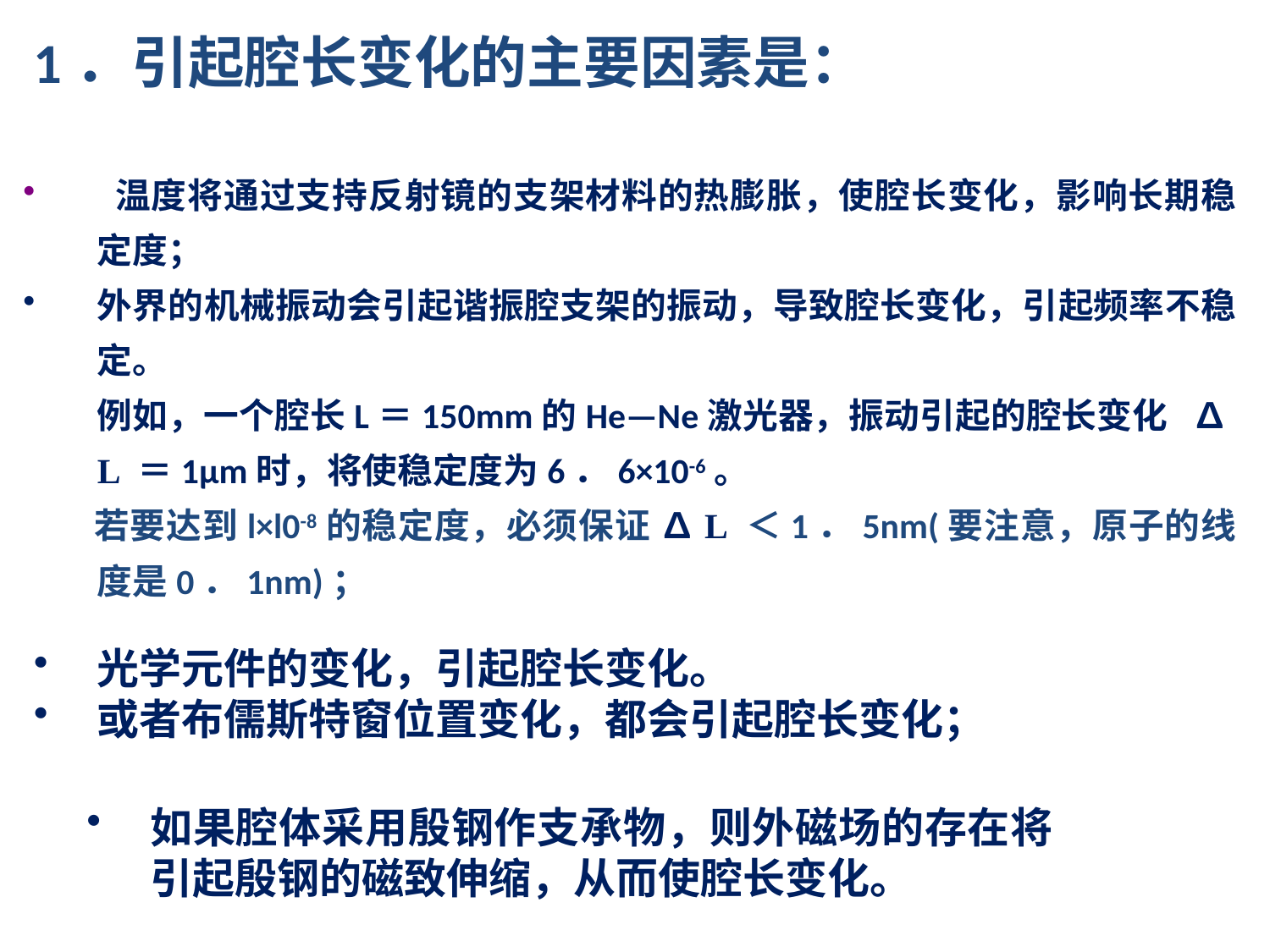

1．引起腔长变化的主要因素是：
 温度将通过支持反射镜的支架材料的热膨胀，使腔长变化，影响长期稳定度；
外界的机械振动会引起谐振腔支架的振动，导致腔长变化，引起频率不稳定。
        例如，一个腔长L＝150mm的He—Ne激光器，振动引起的腔长变化   ∆L ＝1μm时，将使稳定度为6．6×10-6。
       若要达到l×l0-8的稳定度，必须保证 ∆L ＜1．5nm(要注意，原子的线度是0．1nm)；

光学元件的变化，引起腔长变化。
或者布儒斯特窗位置变化，都会引起腔长变化；
如果腔体采用殷钢作支承物，则外磁场的存在将引起殷钢的磁致伸缩，从而使腔长变化。